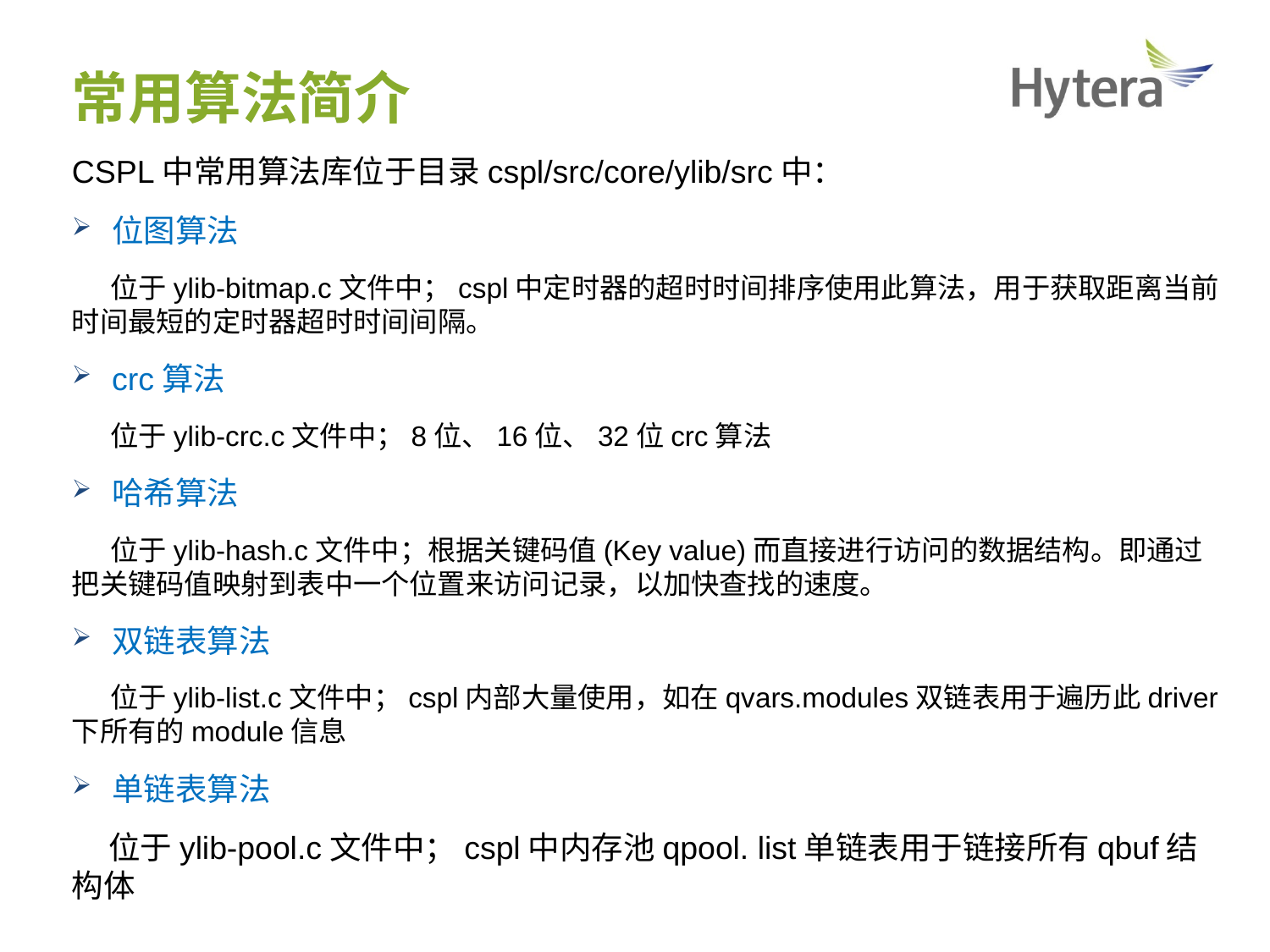

常用算法简介
CSPL中常用算法库位于目录cspl/src/core/ylib/src中：
位图算法
     位于ylib-bitmap.c文件中；cspl中定时器的超时时间排序使用此算法，用于获取距离当前时间最短的定时器超时时间间隔。
crc算法
     位于ylib-crc.c文件中；8位、16位、32位crc算法
哈希算法
     位于ylib-hash.c文件中；根据关键码值(Key value)而直接进行访问的数据结构。即通过把关键码值映射到表中一个位置来访问记录，以加快查找的速度。
双链表算法
     位于ylib-list.c文件中；cspl内部大量使用，如在qvars.modules双链表用于遍历此driver下所有的module信息
单链表算法
    位于ylib-pool.c文件中；cspl中内存池qpool. list单链表用于链接所有qbuf结构体